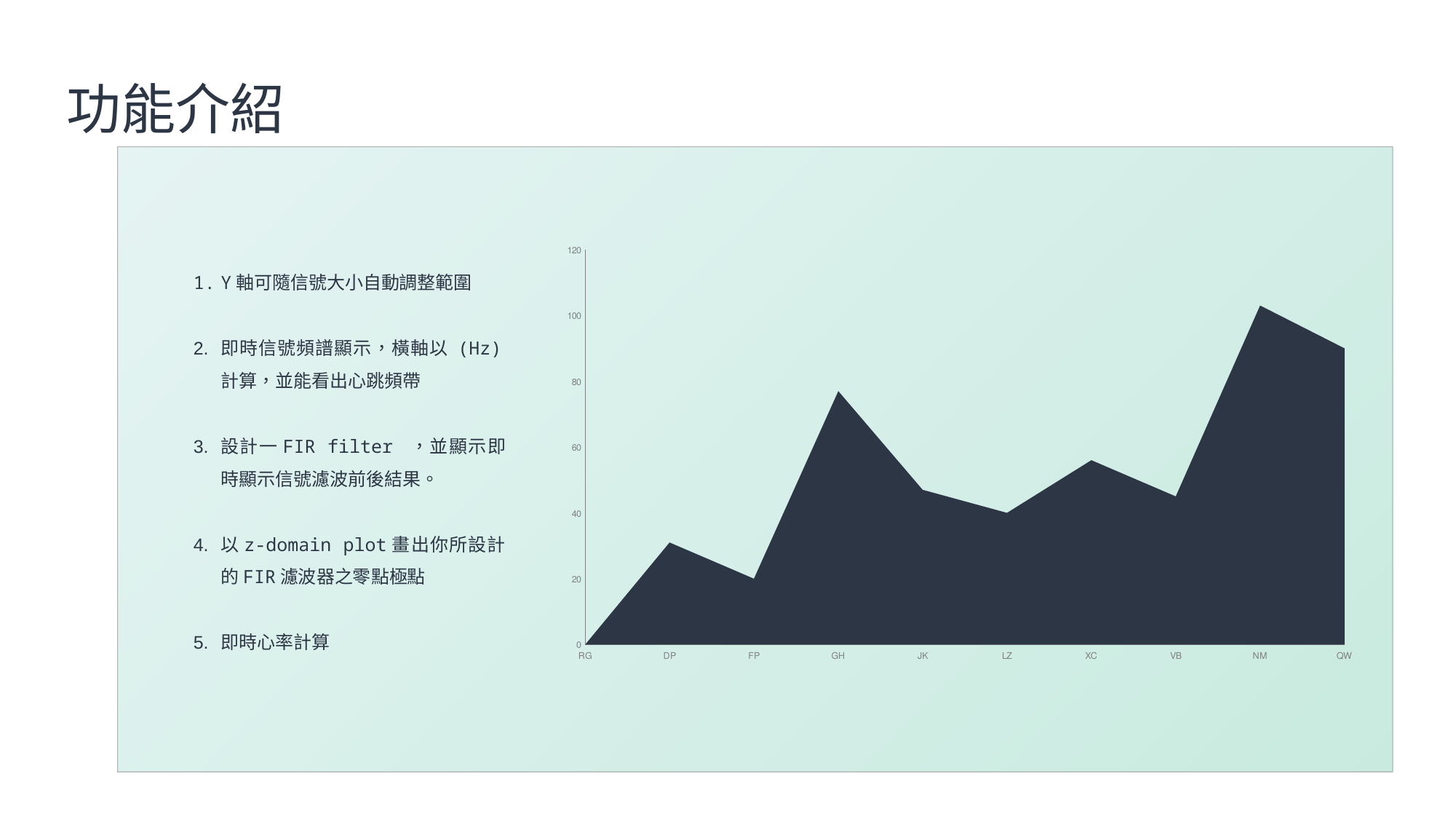

功能介紹

### Chart

| Category | Series 1 |
|---|---|
| RG | 0.0 |
| DP | 31.0 |
| FP | 20.0 |
| GH | 77.0 |
| JK | 47.0 |
| LZ | 40.0 |
| XC | 56.0 |
| VB | 45.0 |
| NM | 103.0 |
| QW | 90.0 |
Y軸可隨信號大小自動調整範圍

即時信號頻譜顯示，橫軸以 (Hz)計算，並能看出心跳頻帶

設計一FIR filter ，並顯示即時顯示信號濾波前後結果。

以z-domain plot畫出你所設計的FIR濾波器之零點極點

即時心率計算